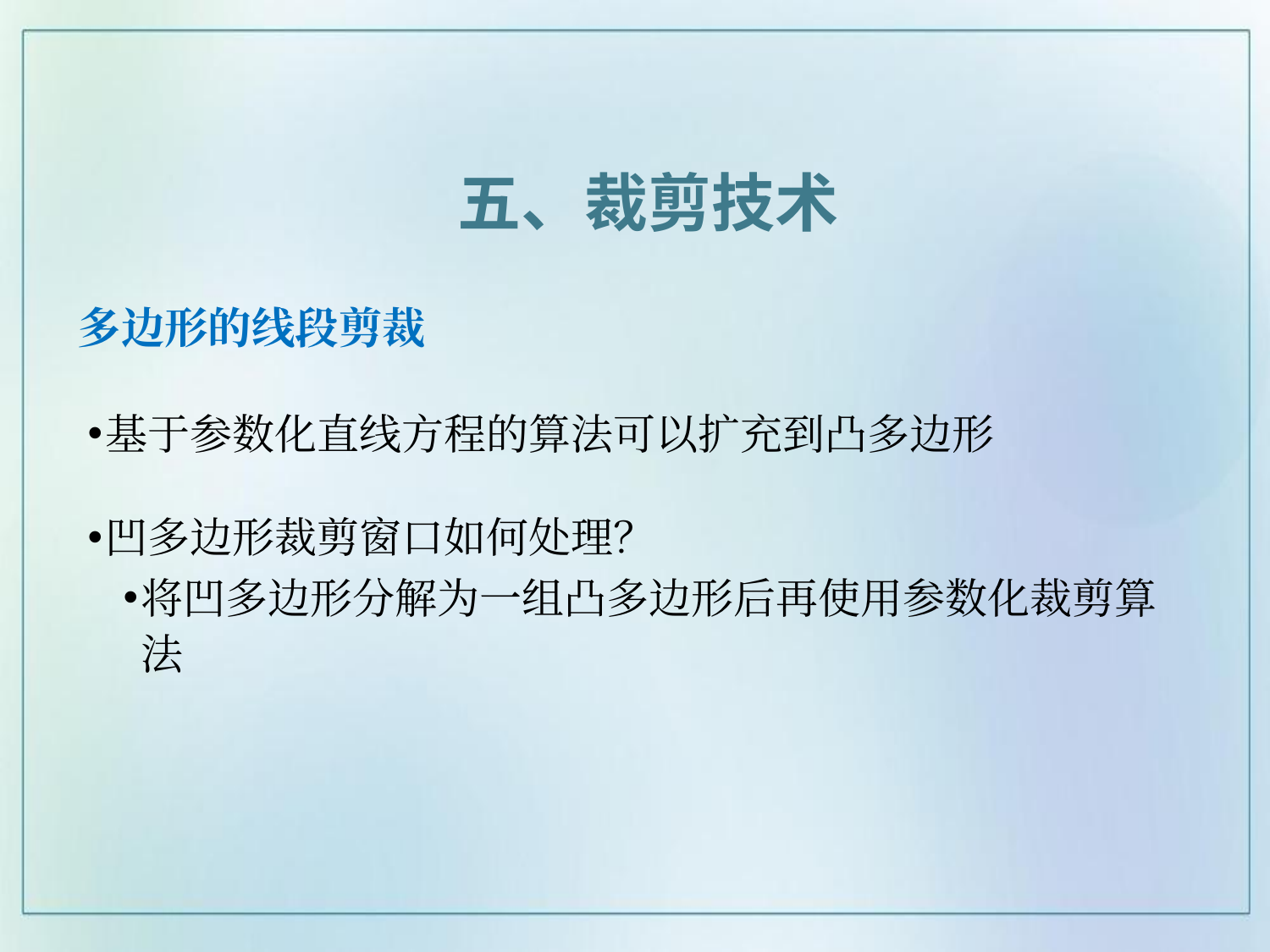

五、裁剪技术
# 多边形的线段剪裁
基于参数化直线方程的算法可以扩充到凸多边形
凹多边形裁剪窗口如何处理？
将凹多边形分解为一组凸多边形后再使用参数化裁剪算法